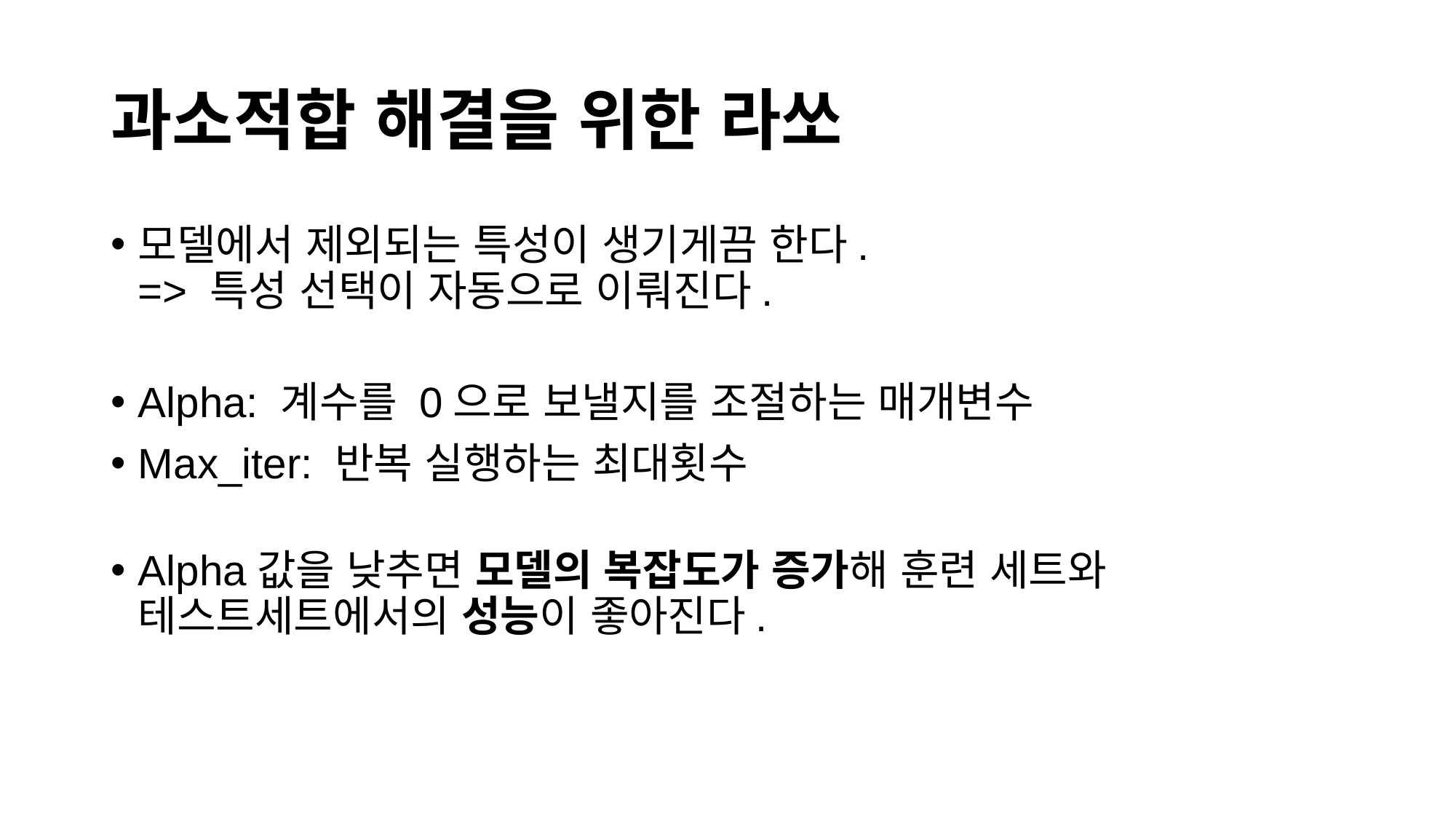

# 과소적합 해결을 위한 라쏘
모델에서 제외되는 특성이 생기게끔 한다.
=> 특성 선택이 자동으로 이뤄진다.
Alpha: 계수를 0으로 보낼지를 조절하는 매개변수
Max_iter: 반복 실행하는 최대횟수
Alpha값을 낮추면 모델의 복잡도가 증가해 훈련 세트와 테스트세트에서의 성능이 좋아진다.